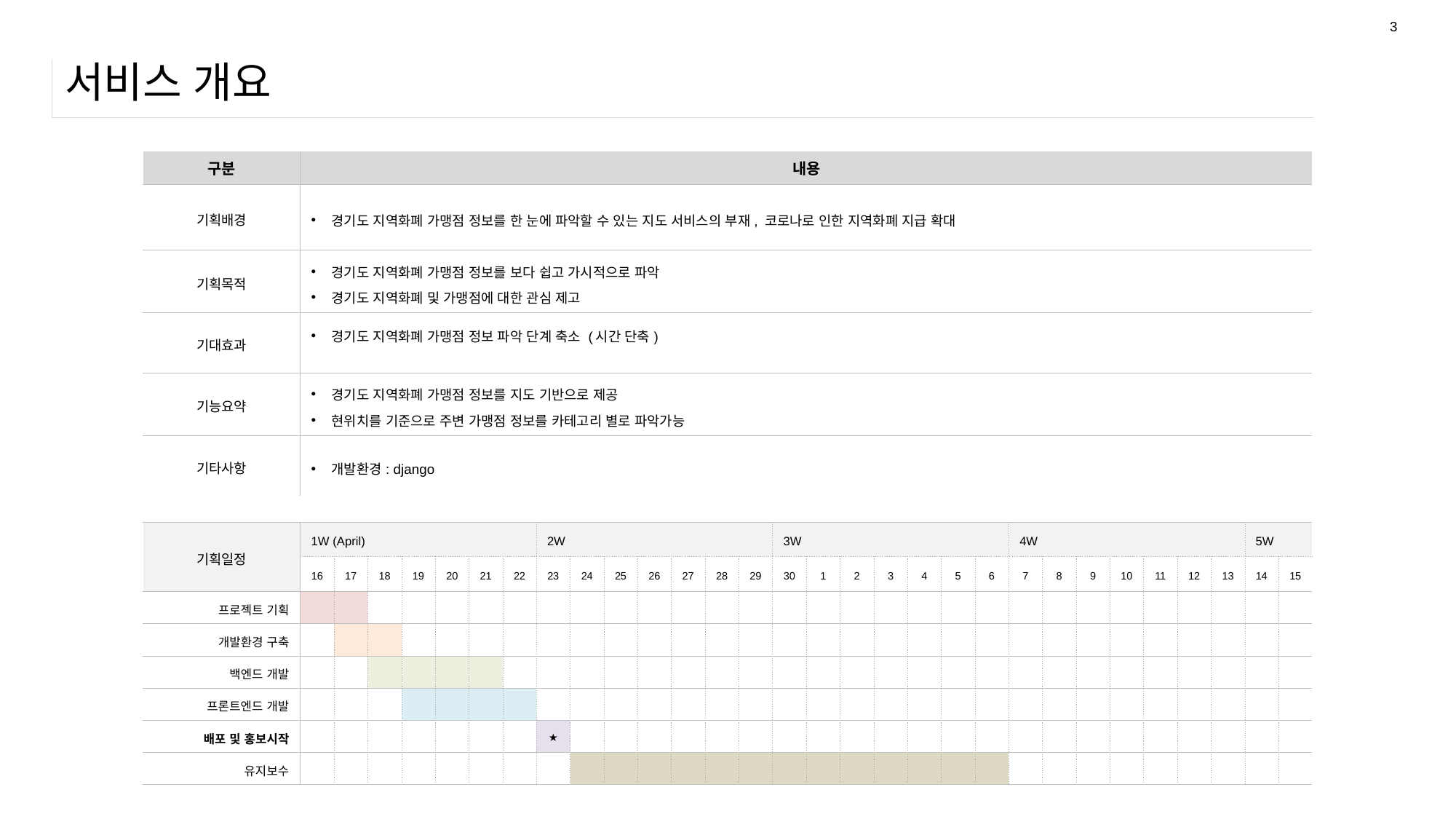

3
# 서비스 개요
| 구분 | 내용 |  |  |  |  |  |  |  |  |  |  |  |  |  |  |  |  |  |  |  |  |  |  |  |  |  |  |  |  |  |
| --- | --- | --- | --- | --- | --- | --- | --- | --- | --- | --- | --- | --- | --- | --- | --- | --- | --- | --- | --- | --- | --- | --- | --- | --- | --- | --- | --- | --- | --- | --- |
| 기획배경 | 경기도 지역화폐 가맹점 정보를 한 눈에 파악할 수 있는 지도 서비스의 부재, 코로나로 인한 지역화폐 지급 확대 |  |  |  |  |  |  |  |  |  |  |  |  |  |  |  |  |  |  |  |  |  |  |  |  |  |  |  |  |  |
| 기획목적 | 경기도 지역화폐 가맹점 정보를 보다 쉽고 가시적으로 파악 경기도 지역화폐 및 가맹점에 대한 관심 제고 |  |  |  |  |  |  |  |  |  |  |  |  |  |  |  |  |  |  |  |  |  |  |  |  |  |  |  |  |  |
| 기대효과 | 경기도 지역화폐 가맹점 정보 파악 단계 축소 (시간 단축) |  |  |  |  |  |  |  |  |  |  |  |  |  |  |  |  |  |  |  |  |  |  |  |  |  |  |  |  |  |
| 기능요약 | 경기도 지역화폐 가맹점 정보를 지도 기반으로 제공 현위치를 기준으로 주변 가맹점 정보를 카테고리 별로 파악가능 |  |  |  |  |  |  |  |  |  |  |  |  |  |  |  |  |  |  |  |  |  |  |  |  |  |  |  |  |  |
| 기타사항 | 개발환경: django |  |  |  |  |  |  |  |  |  |  |  |  |  |  |  |  |  |  |  |  |  |  |  |  |  |  |  |  |  |
|  |  |  |  |  |  |  |  |  |  |  |  |  |  |  |  |  |  |  |  |  |  |  |  |  |  |  |  |  |  |  |
| 기획일정 | 1W (April) |  |  |  |  |  |  | 2W |  |  |  |  |  |  | 3W |  |  |  |  |  |  | 4W |  |  |  |  |  |  | 5W |  |
|  | 16 | 17 | 18 | 19 | 20 | 21 | 22 | 23 | 24 | 25 | 26 | 27 | 28 | 29 | 30 | 1 | 2 | 3 | 4 | 5 | 6 | 7 | 8 | 9 | 10 | 11 | 12 | 13 | 14 | 15 |
| 프로젝트 기획 |  |  |  |  |  |  |  |  |  |  |  |  |  |  |  |  |  |  |  |  |  |  |  |  |  |  |  |  |  |  |
| 개발환경 구축 |  |  |  |  |  |  |  |  |  |  |  |  |  |  |  |  |  |  |  |  |  |  |  |  |  |  |  |  |  |  |
| 백엔드 개발 |  |  |  |  |  |  |  |  |  |  |  |  |  |  |  |  |  |  |  |  |  |  |  |  |  |  |  |  |  |  |
| 프론트엔드 개발 |  |  |  |  |  |  |  |  |  |  |  |  |  |  |  |  |  |  |  |  |  |  |  |  |  |  |  |  |  |  |
| 배포 및 홍보시작 |  |  |  |  |  |  |  | ★ |  |  |  |  |  |  |  |  |  |  |  |  |  |  |  |  |  |  |  |  |  |  |
| 유지보수 |  |  |  |  |  |  |  |  |  |  |  |  |  |  |  |  |  |  |  |  |  |  |  |  |  |  |  |  |  |  |